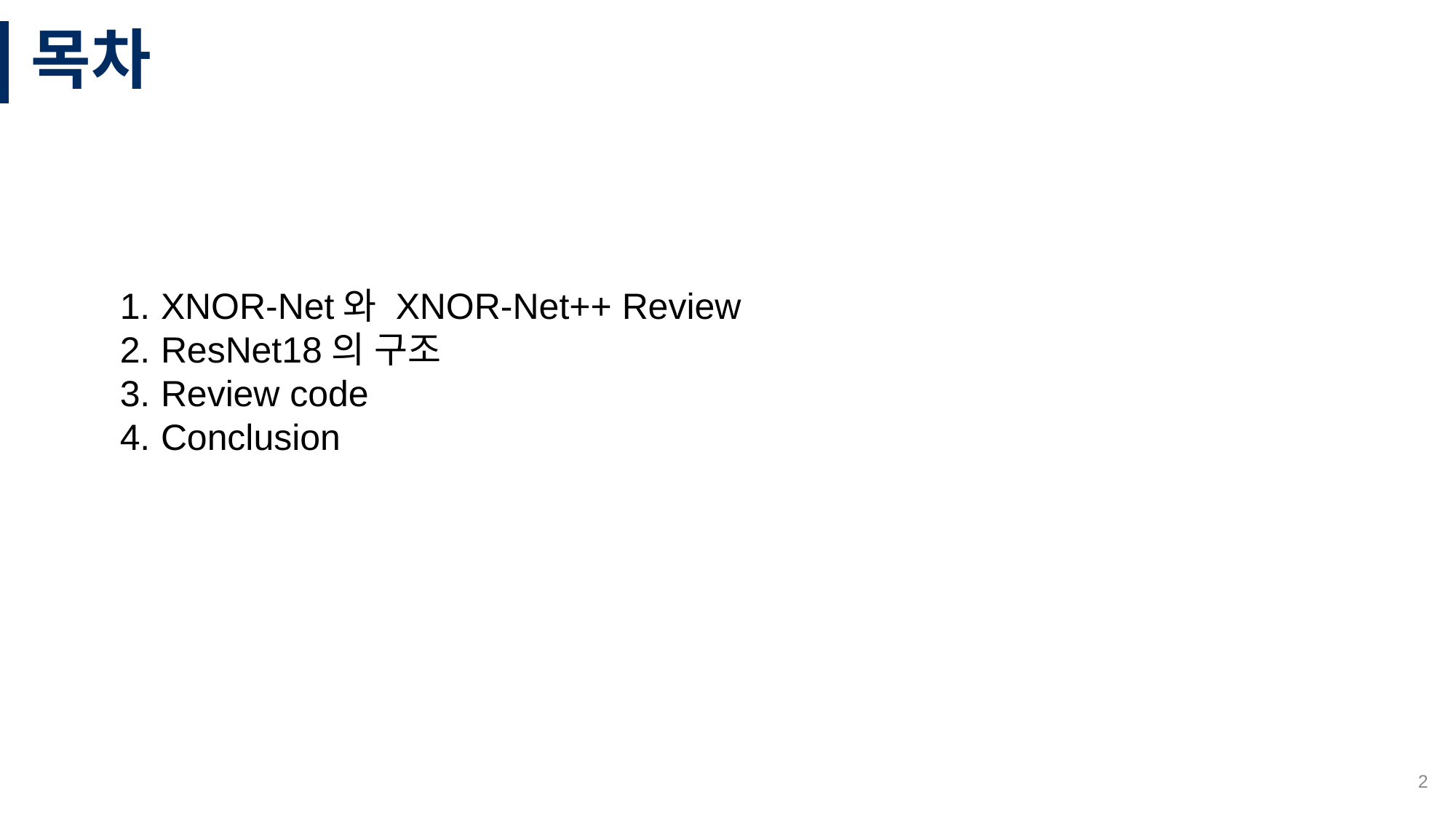

# 목차
XNOR-Net와 XNOR-Net++ Review
ResNet18의 구조
Review code
Conclusion
2